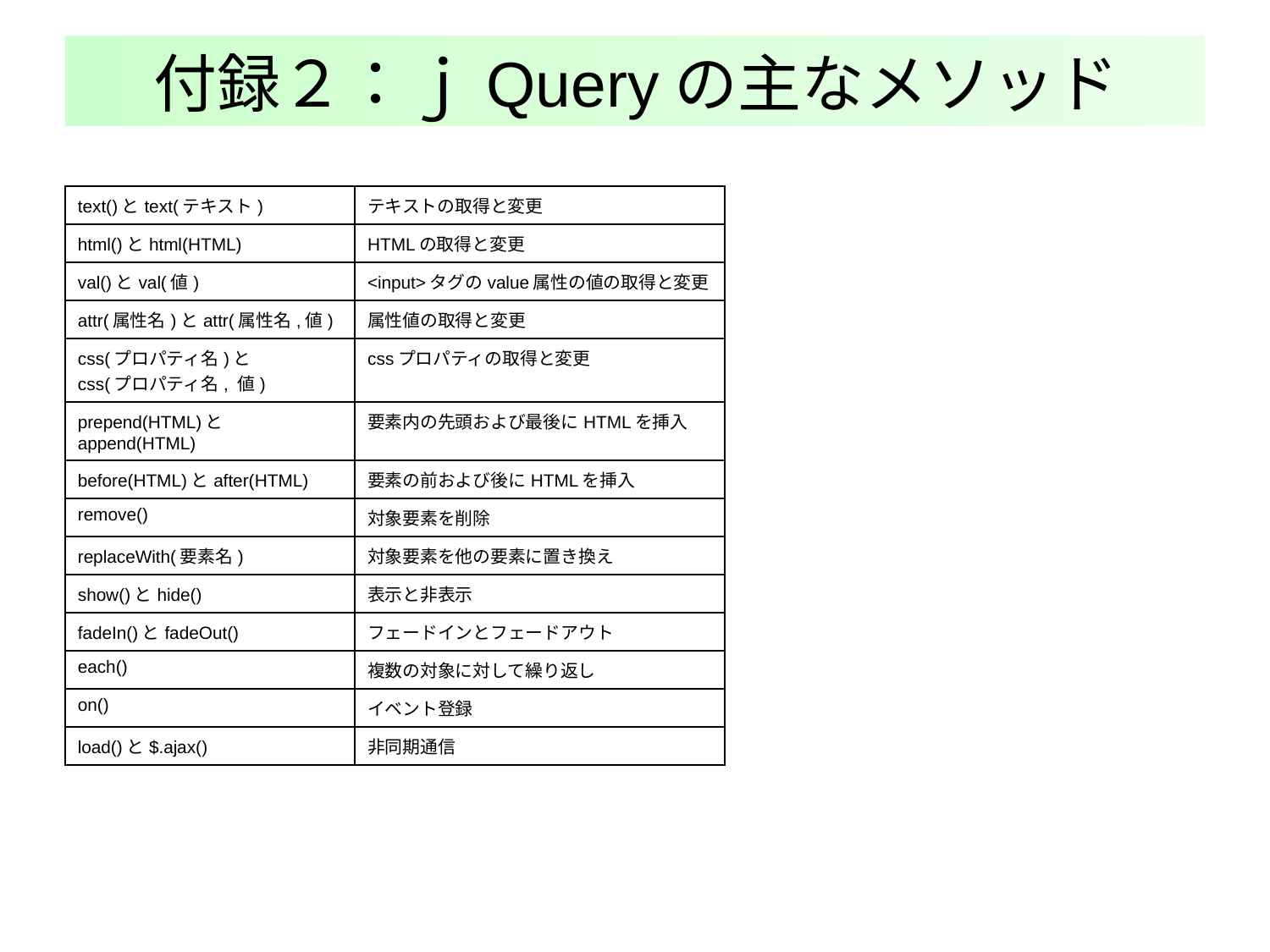

# 付録２：ｊQueryの主なメソッド
| text()とtext(テキスト) | テキストの取得と変更 |
| --- | --- |
| html()とhtml(HTML) | HTMLの取得と変更 |
| val()とval(値) | <input>タグのvalue属性の値の取得と変更 |
| attr(属性名)とattr(属性名,値) | 属性値の取得と変更 |
| css(プロパティ名)と css(プロパティ名, 値) | cssプロパティの取得と変更 |
| prepend(HTML)とappend(HTML) | 要素内の先頭および最後にHTMLを挿入 |
| before(HTML)とafter(HTML) | 要素の前および後にHTMLを挿入 |
| remove() | 対象要素を削除 |
| replaceWith(要素名) | 対象要素を他の要素に置き換え |
| show()とhide() | 表示と非表示 |
| fadeIn()とfadeOut() | フェードインとフェードアウト |
| each() | 複数の対象に対して繰り返し |
| on() | イベント登録 |
| load()と$.ajax() | 非同期通信 |